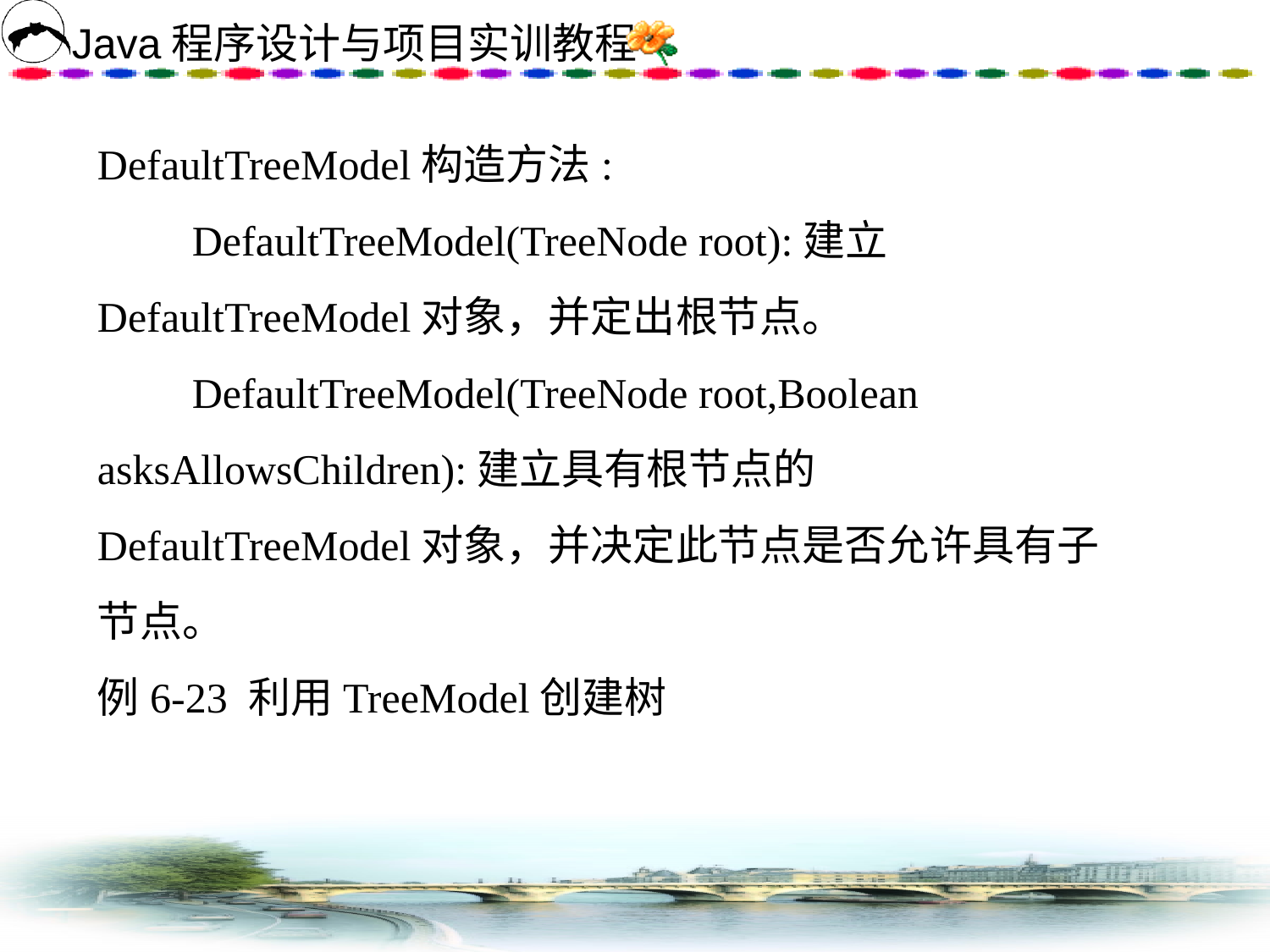

DefaultTreeModel构造方法:
　　DefaultTreeModel(TreeNode root):建立DefaultTreeModel对象，并定出根节点。
　　DefaultTreeModel(TreeNode root,Boolean asksAllowsChildren):建立具有根节点的DefaultTreeModel对象，并决定此节点是否允许具有子节点。
例6-23 利用TreeModel创建树